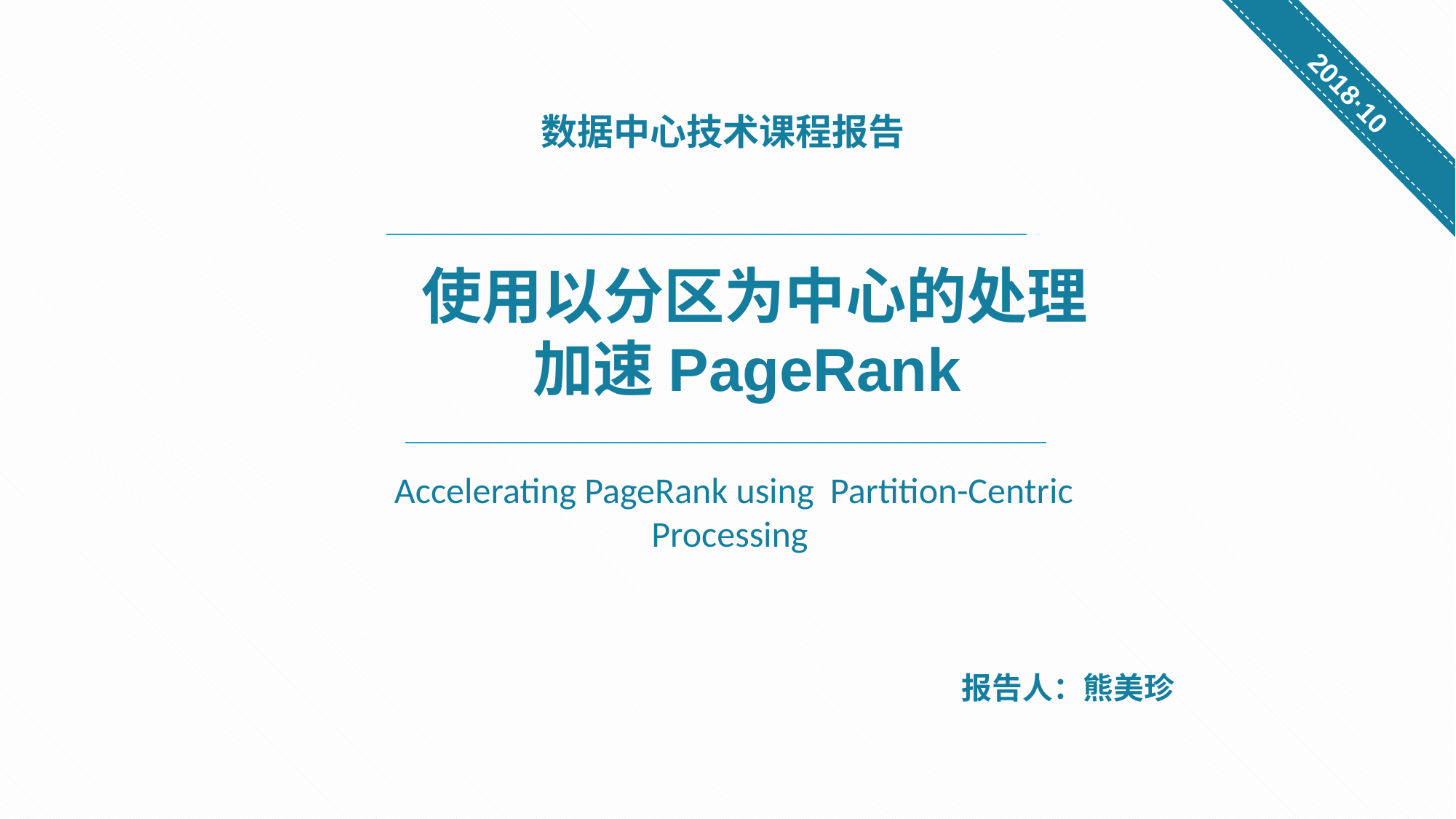

2018·10

数据中心技术课程报告
使用以分区为中心的处理
       加速PageRank
Accelerating PageRank using  Partition-Centric Processing
报告人：熊美珍